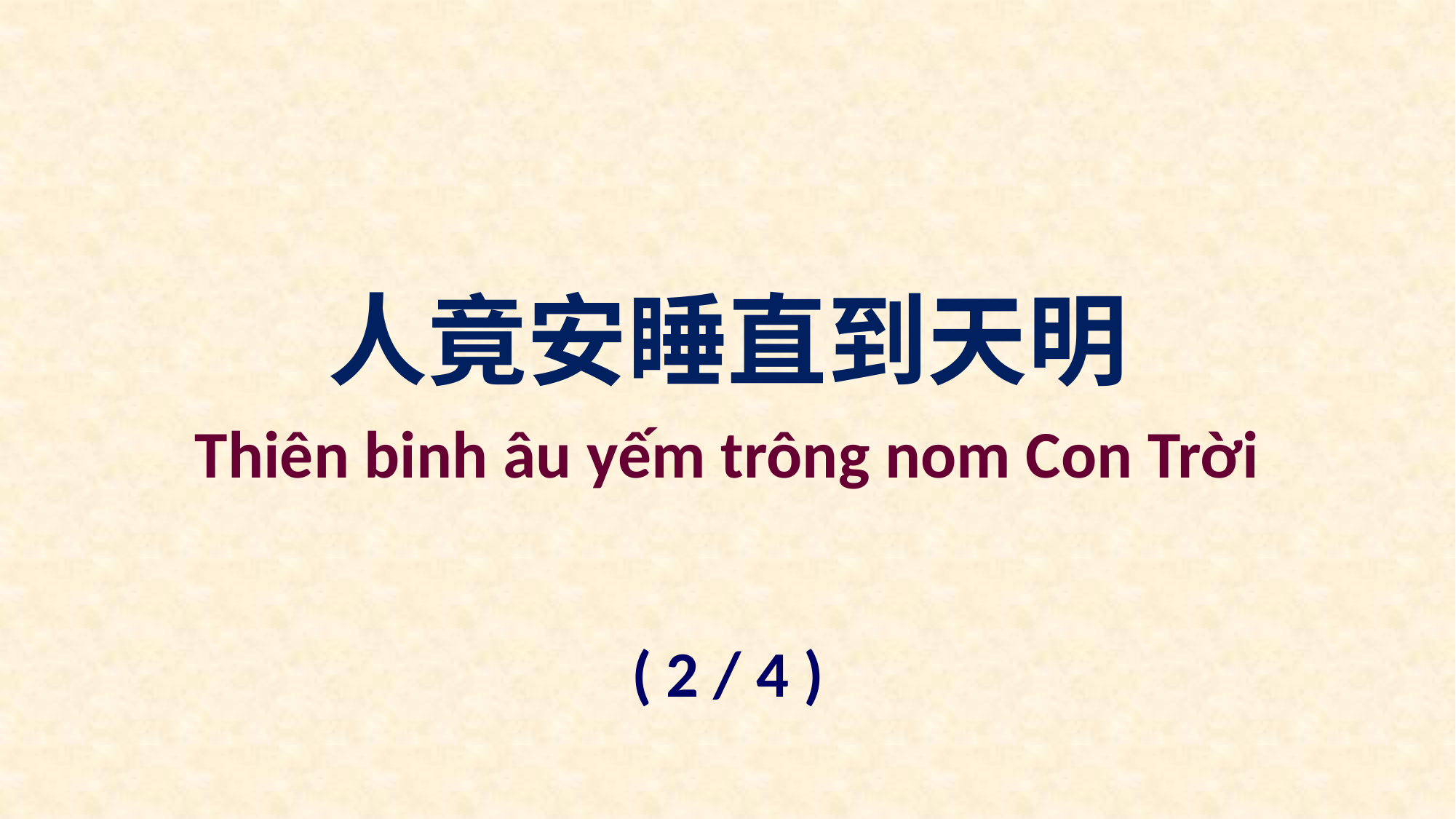

人竟安睡直到天明
Thiên binh âu yếm trông nom Con Trời
( 2 / 4 )